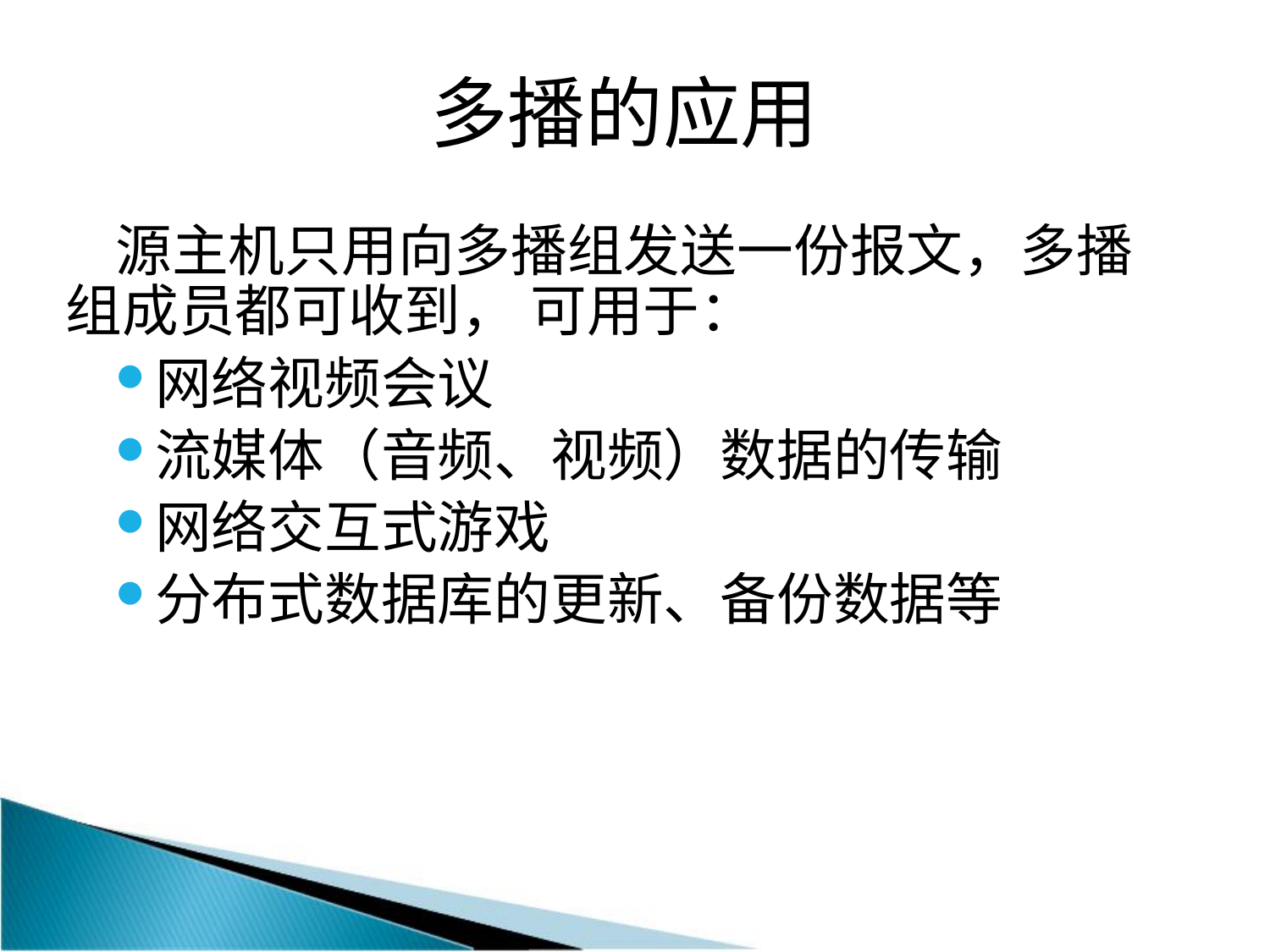

# 多播的应用
源主机只用向多播组发送一份报文，多播组成员都可收到， 可用于：
网络视频会议
流媒体（音频、视频）数据的传输
网络交互式游戏
分布式数据库的更新、备份数据等